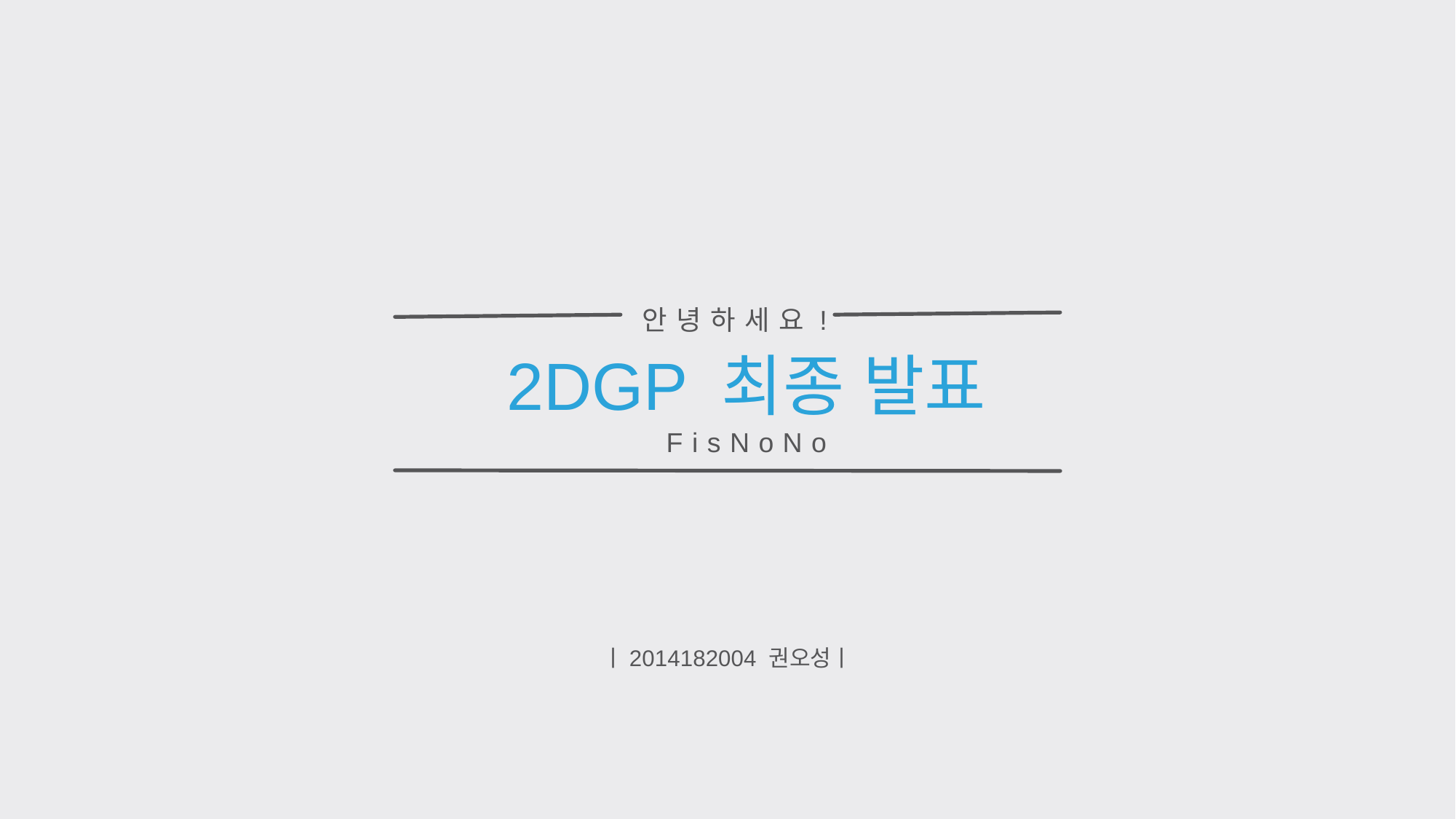

안녕하세요!
2DGP 최종 발표
FisNoNo
ㅣ2014182004 권오성ㅣ